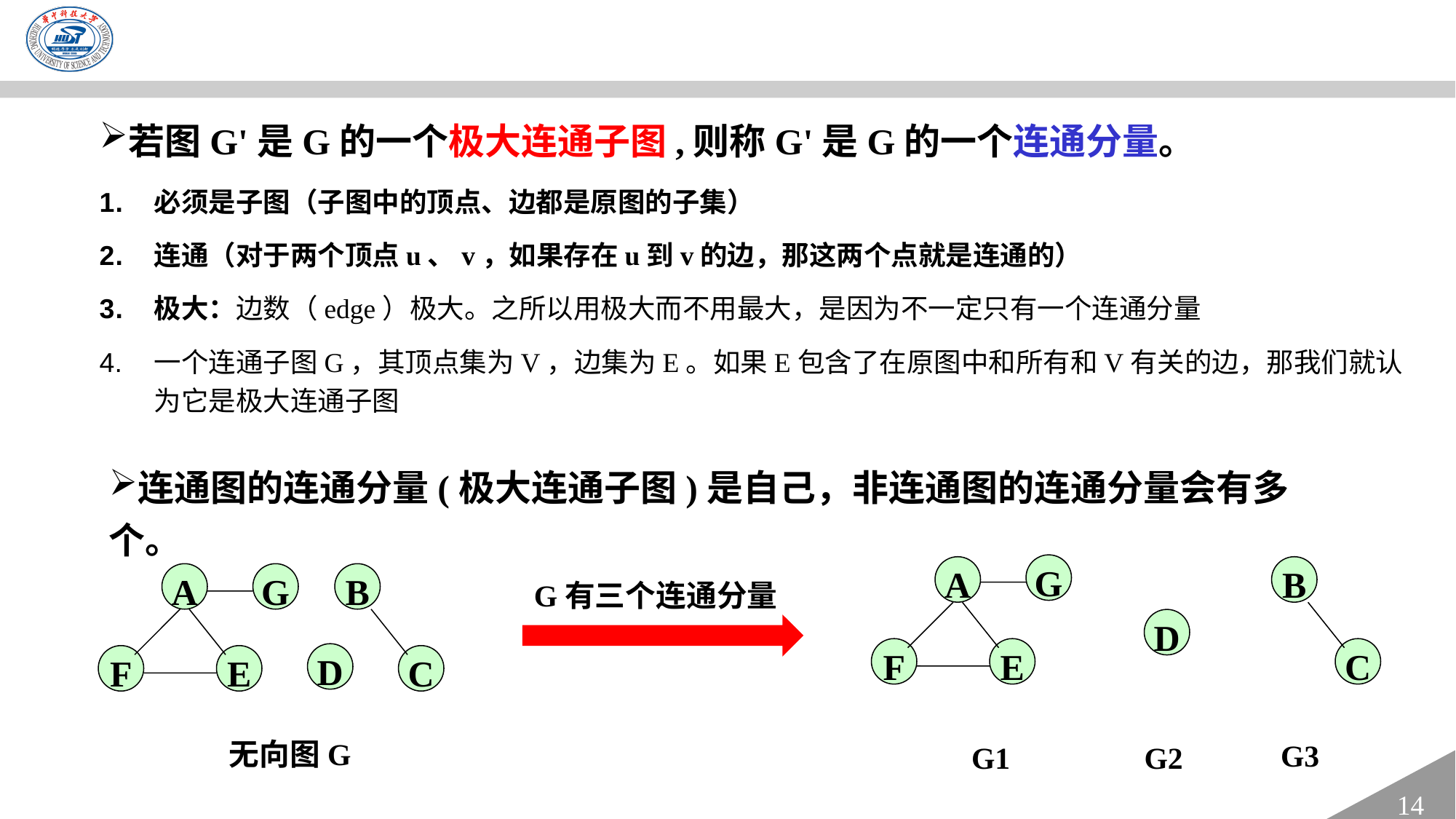

若图G'是G的一个极大连通子图,则称G'是G的一个连通分量。
必须是子图（子图中的顶点、边都是原图的子集）
连通（对于两个顶点u、v，如果存在u到v的边，那这两个点就是连通的）
极大：边数（edge）极大。之所以用极大而不用最大，是因为不一定只有一个连通分量
一个连通子图G，其顶点集为V，边集为E。如果E包含了在原图中和所有和V有关的边，那我们就认为它是极大连通子图
连通图的连通分量(极大连通子图)是自己，非连通图的连通分量会有多个。
G
A
B

D
F
E
C

G3
G1
G2
A
G
B

D
F
E
C

无向图G
G有三个连通分量